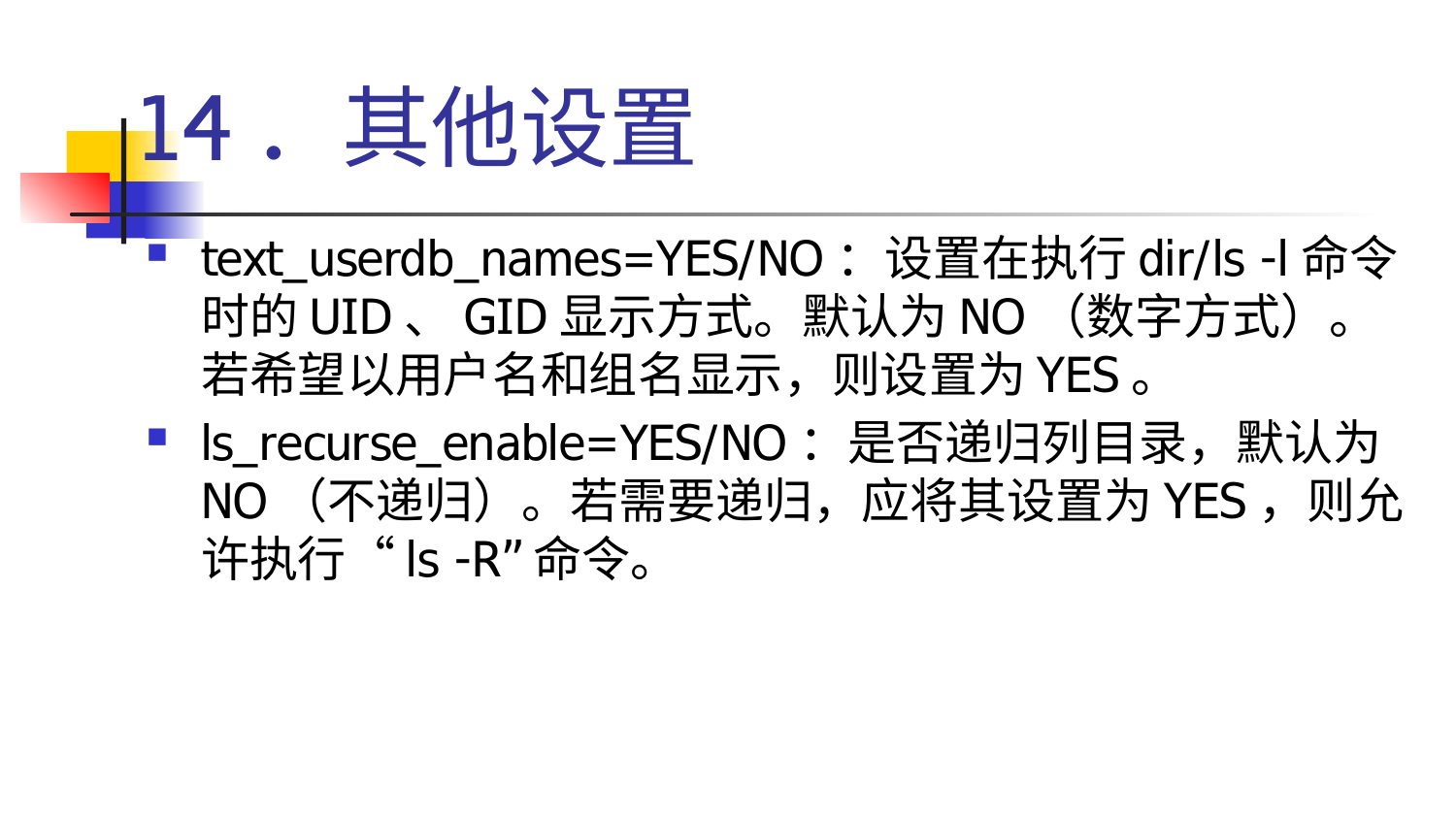

# 14．其他设置
text_userdb_names=YES/NO：设置在执行dir/ls -l命令时的UID、GID显示方式。默认为NO（数字方式）。若希望以用户名和组名显示，则设置为YES。
ls_recurse_enable=YES/NO：是否递归列目录，默认为NO（不递归）。若需要递归，应将其设置为YES，则允许执行“ls -R”命令。